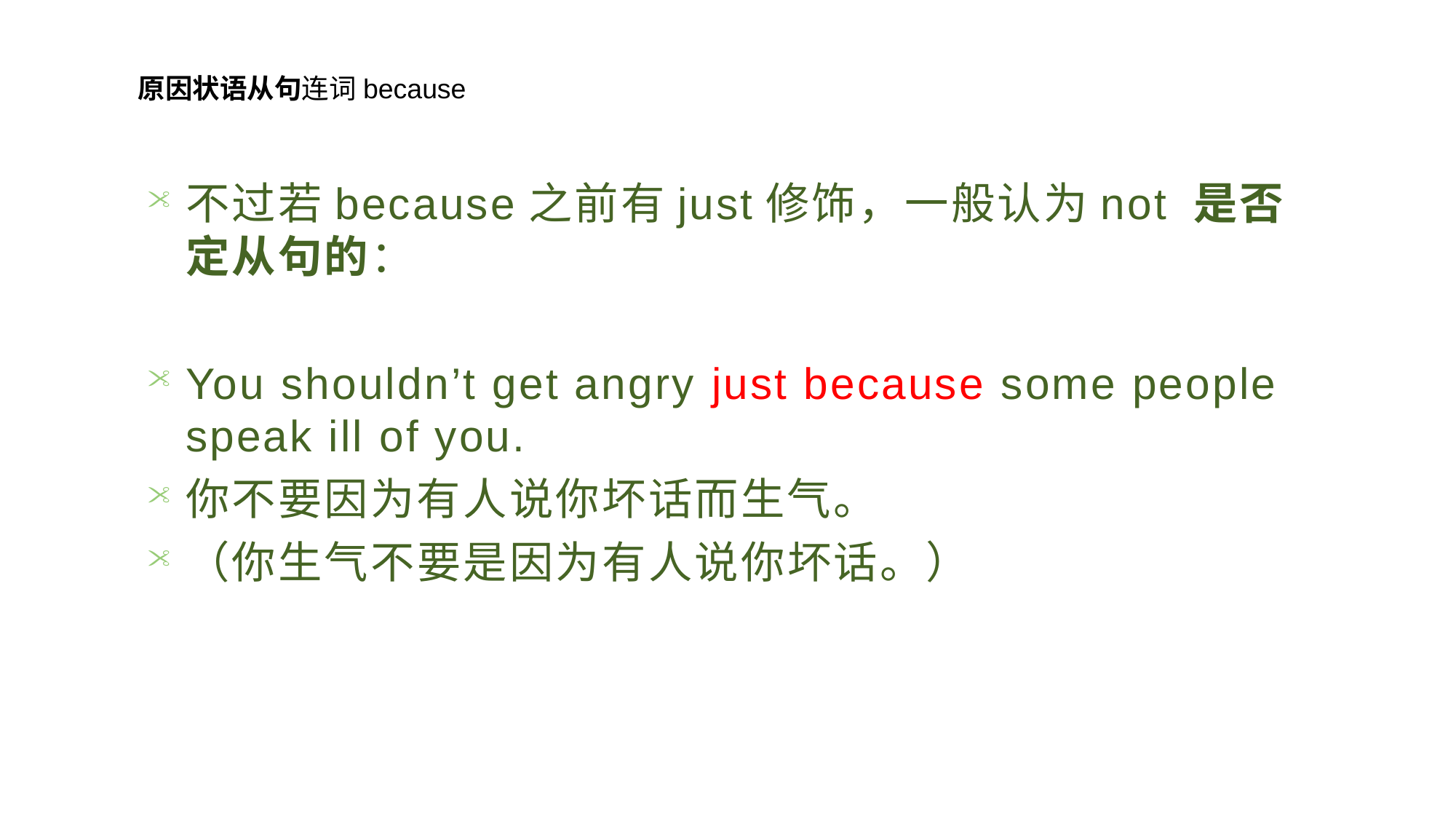

原因状语从句连词because
不过若because之前有just修饰，一般认为not 是否定从句的：

You shouldn’t get angry just because some people speak ill of you.
你不要因为有人说你坏话而生气。
（你生气不要是因为有人说你坏话。）